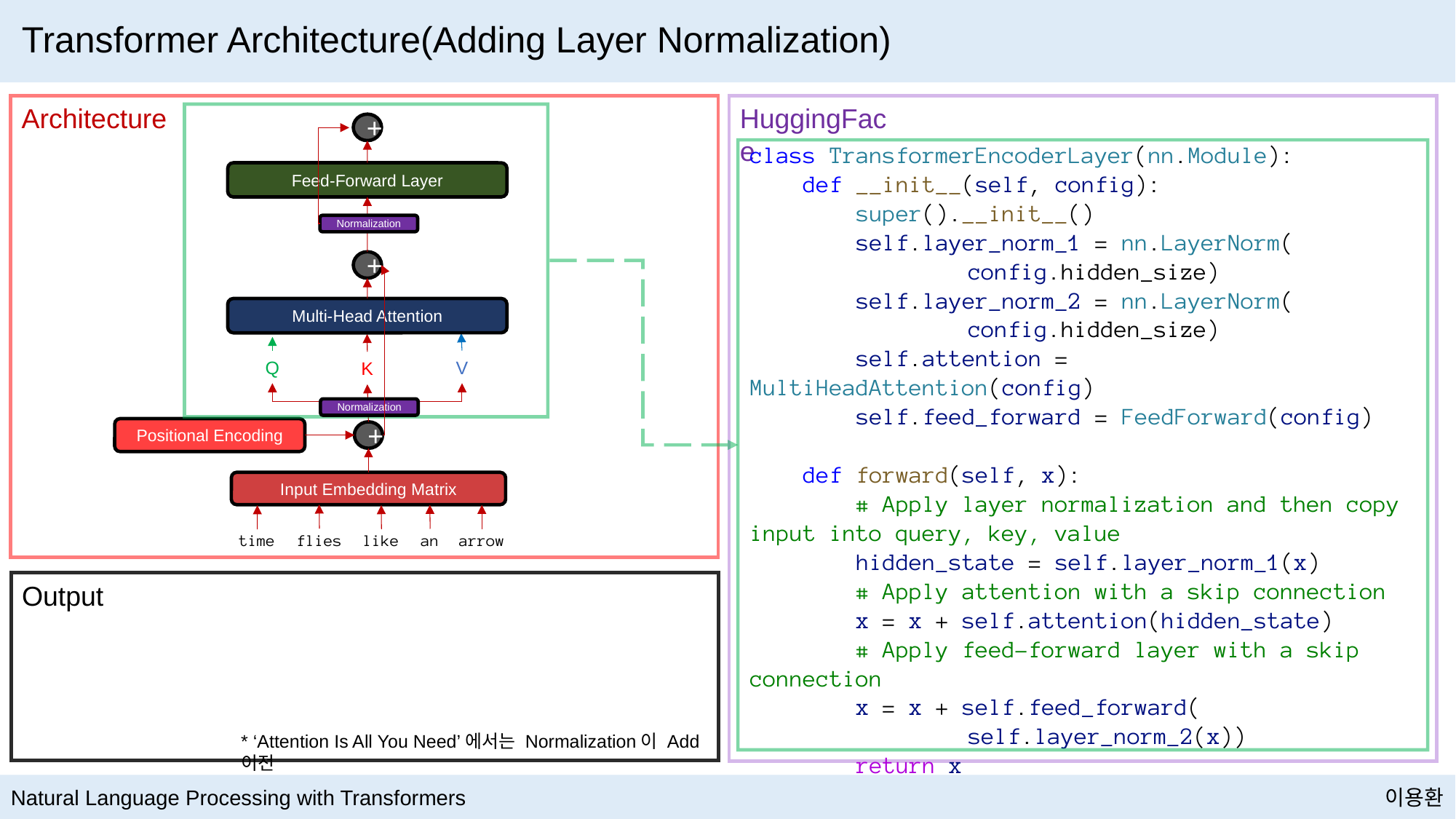

# Transformer Architecture(Adding Layer Normalization)

Architecture
HuggingFace

+
class TransformerEncoderLayer(nn.Module):
    def __init__(self, config):
        super().__init__()
        self.layer_norm_1 = nn.LayerNorm(
		config.hidden_size)
        self.layer_norm_2 = nn.LayerNorm(
		config.hidden_size)
        self.attention = MultiHeadAttention(config)
        self.feed_forward = FeedForward(config)
    def forward(self, x):
        # Apply layer normalization and then copy input into query, key, value
        hidden_state = self.layer_norm_1(x)
        # Apply attention with a skip connection
        x = x + self.attention(hidden_state)
        # Apply feed-forward layer with a skip connection
        x = x + self.feed_forward(
		self.layer_norm_2(x))
        return x

Feed-Forward Layer
Normalization
+
Multi-Head Attention
Q
V
K
Normalization
Positional Encoding
+
Input Embedding Matrix
time
flies
like
an
arrow

Output
* ‘Attention Is All You Need’에서는 Normalization이 Add 이전